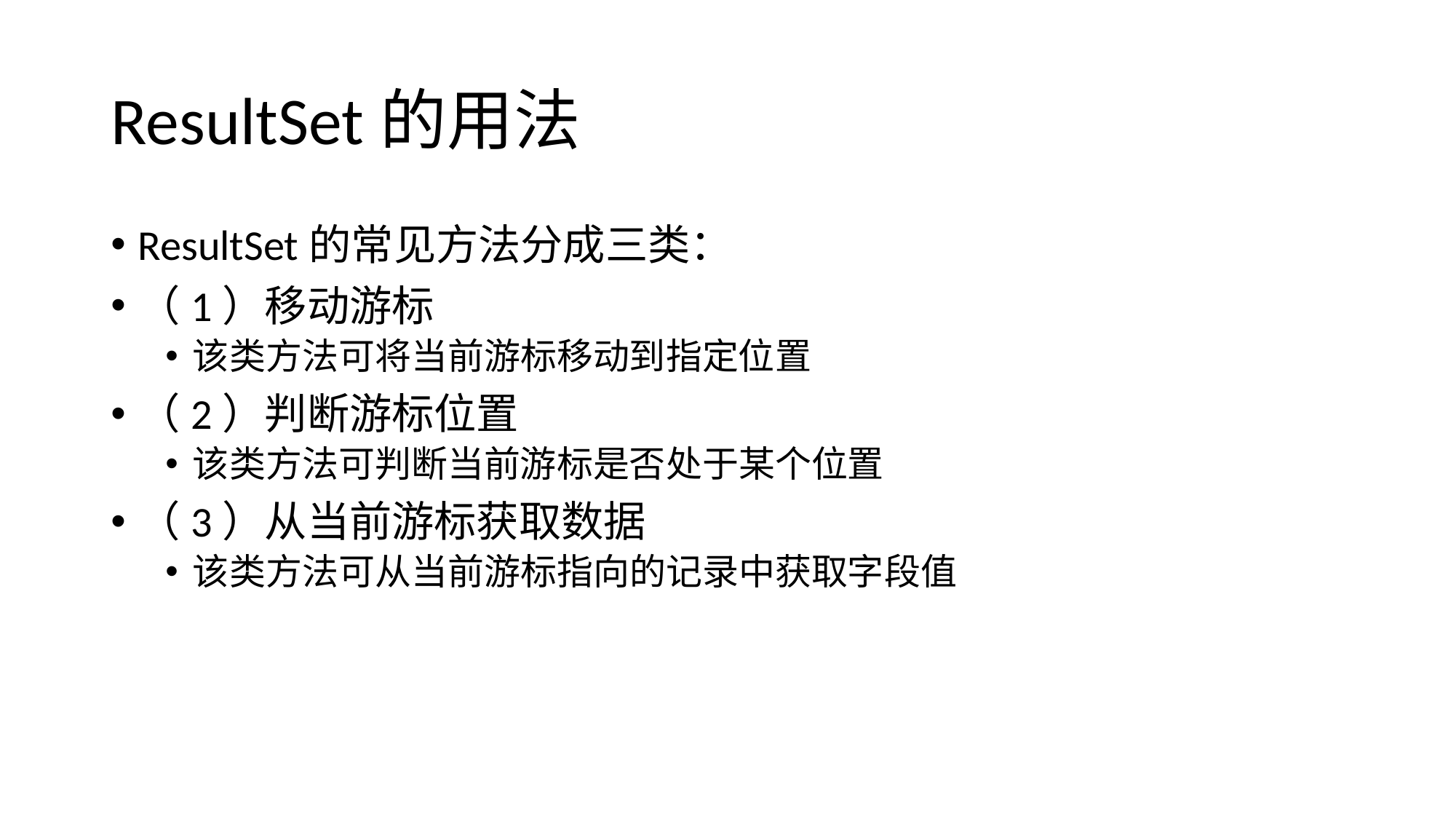

# ResultSet的用法
ResultSet的常见方法分成三类：
（1）移动游标
该类方法可将当前游标移动到指定位置
（2）判断游标位置
该类方法可判断当前游标是否处于某个位置
（3）从当前游标获取数据
该类方法可从当前游标指向的记录中获取字段值